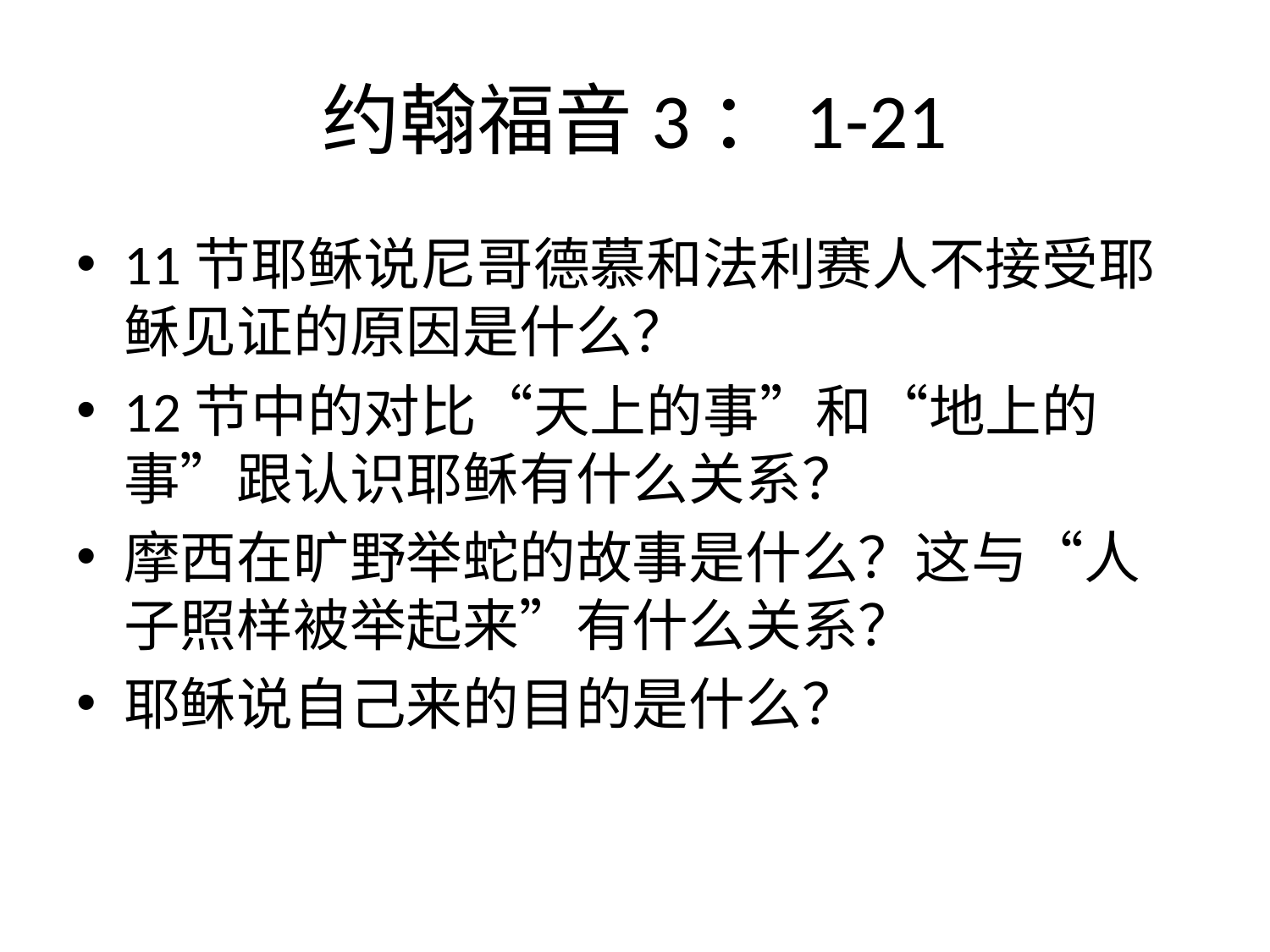

# 约翰福音3：1-21
11节耶稣说尼哥德慕和法利赛人不接受耶稣见证的原因是什么？
12节中的对比“天上的事”和“地上的事”跟认识耶稣有什么关系？
摩西在旷野举蛇的故事是什么？这与“人子照样被举起来”有什么关系？
耶稣说自己来的目的是什么？